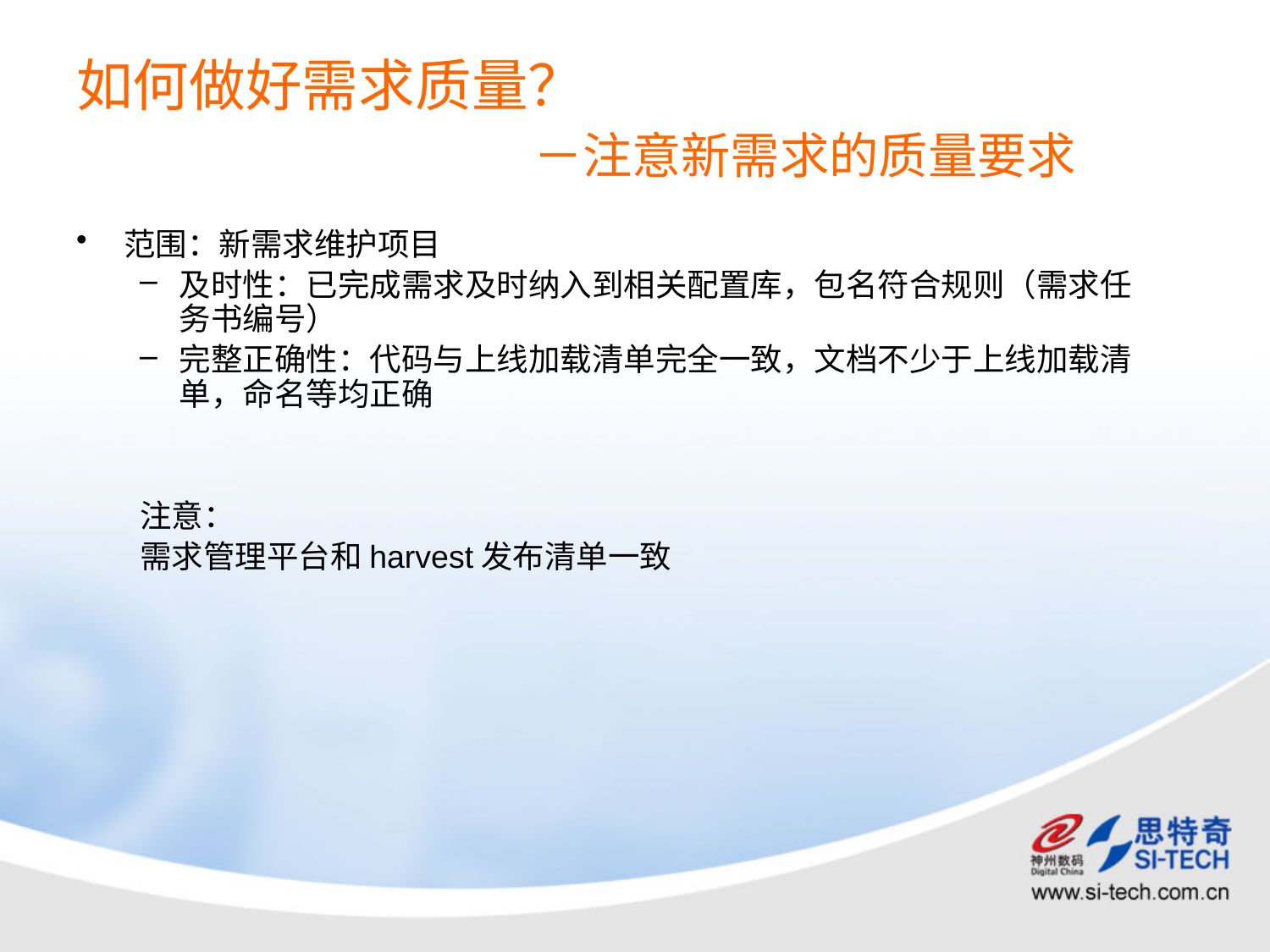

# 如何做好需求质量？ －注意新需求的质量要求
范围：新需求维护项目
及时性：已完成需求及时纳入到相关配置库，包名符合规则（需求任务书编号）
完整正确性：代码与上线加载清单完全一致，文档不少于上线加载清单，命名等均正确

注意：
需求管理平台和harvest发布清单一致